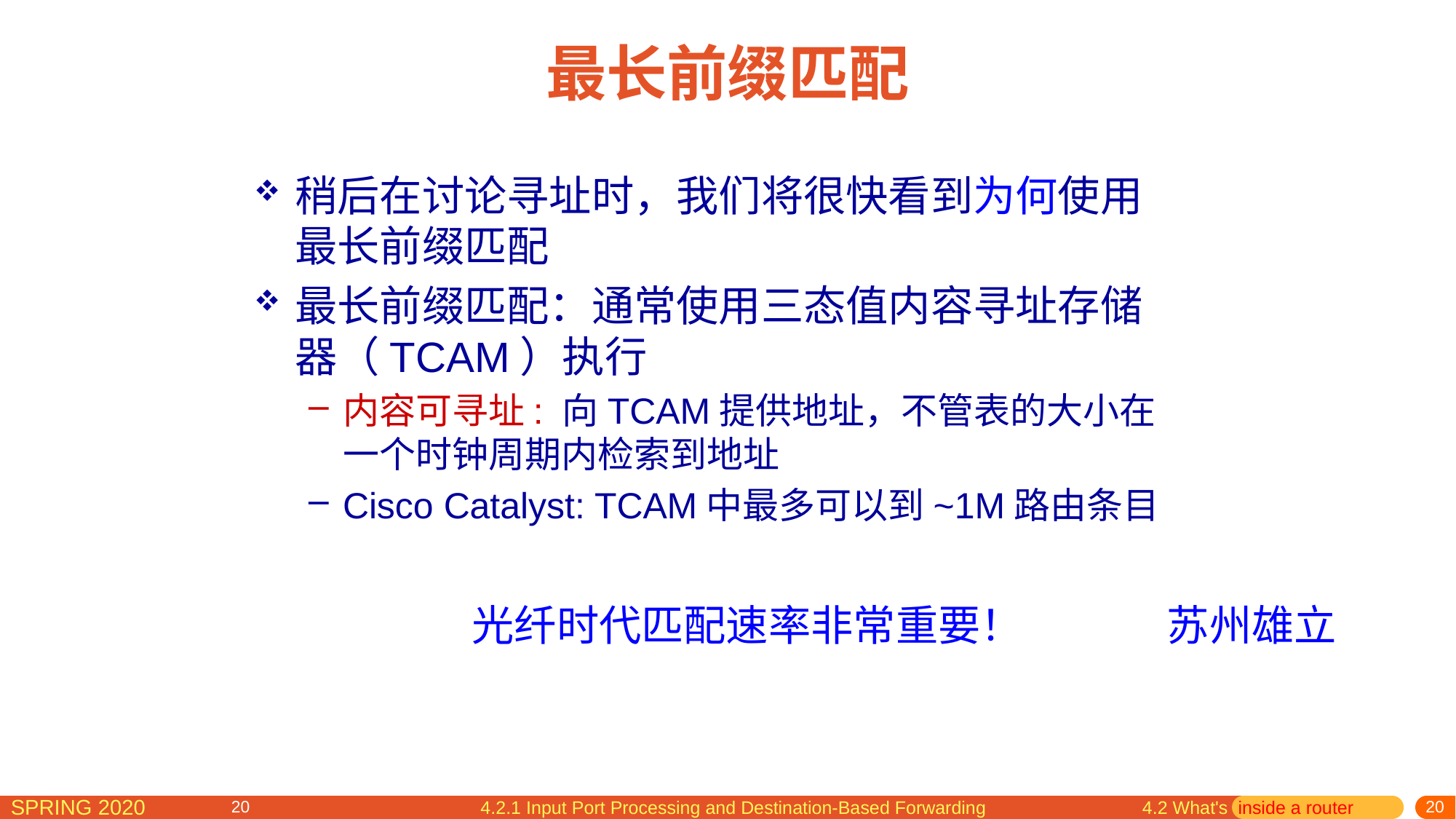

# 最长前缀匹配
稍后在讨论寻址时，我们将很快看到为何使用最长前缀匹配
最长前缀匹配：通常使用三态值内容寻址存储器（TCAM）执行
内容可寻址: 向TCAM提供地址，不管表的大小在一个时钟周期内检索到地址
Cisco Catalyst: TCAM中最多可以到~1M路由条目
光纤时代匹配速率非常重要！
苏州雄立
4.2.1 Input Port Processing and Destination-Based Forwarding
4.2 What's  inside a router